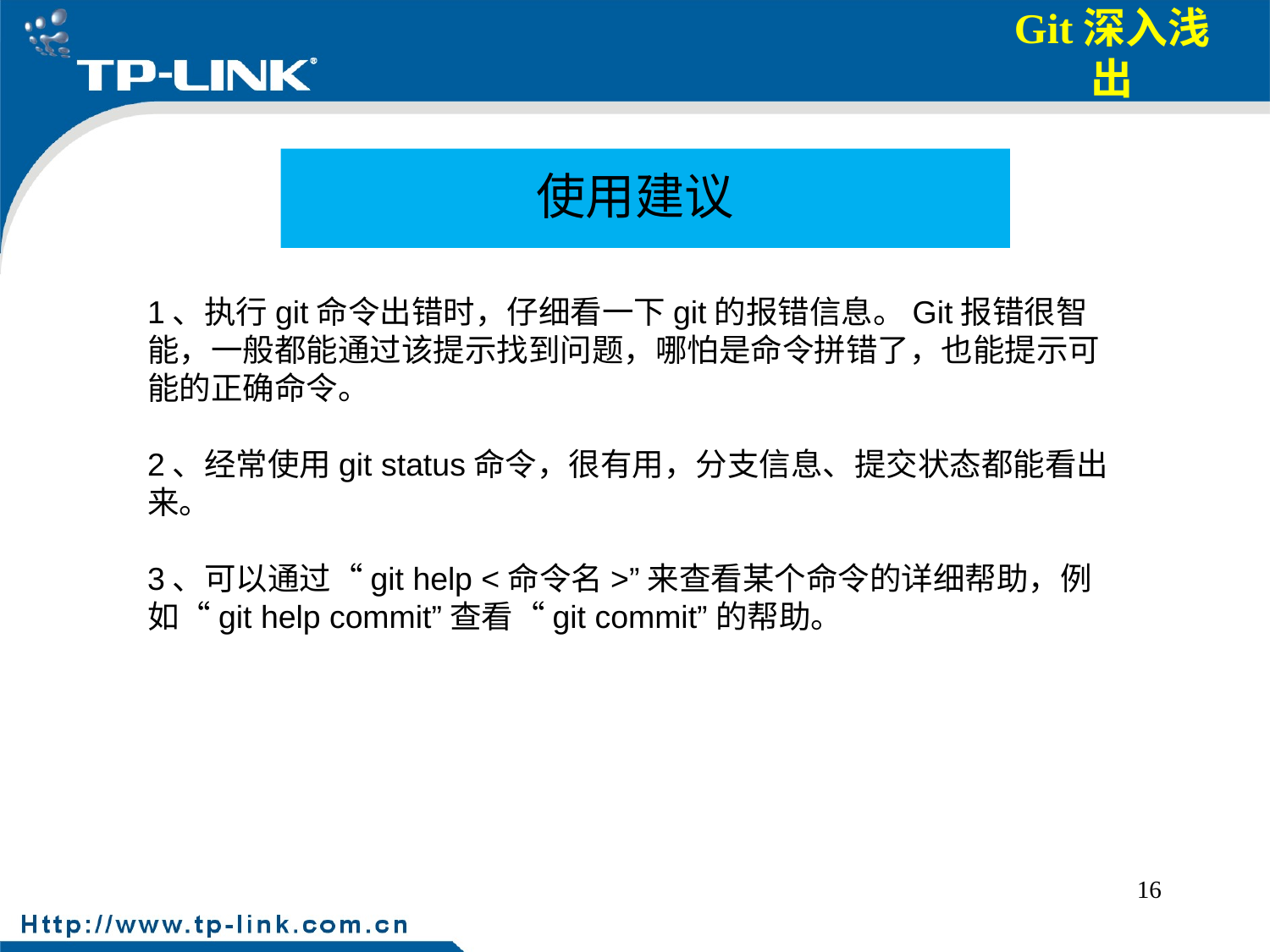

使用建议
1、执行git命令出错时，仔细看一下git的报错信息。Git报错很智能，一般都能通过该提示找到问题，哪怕是命令拼错了，也能提示可能的正确命令。

2、经常使用git status命令，很有用，分支信息、提交状态都能看出来。

3、可以通过“git help <命令名>”来查看某个命令的详细帮助，例如“git help commit”查看“git commit”的帮助。
16